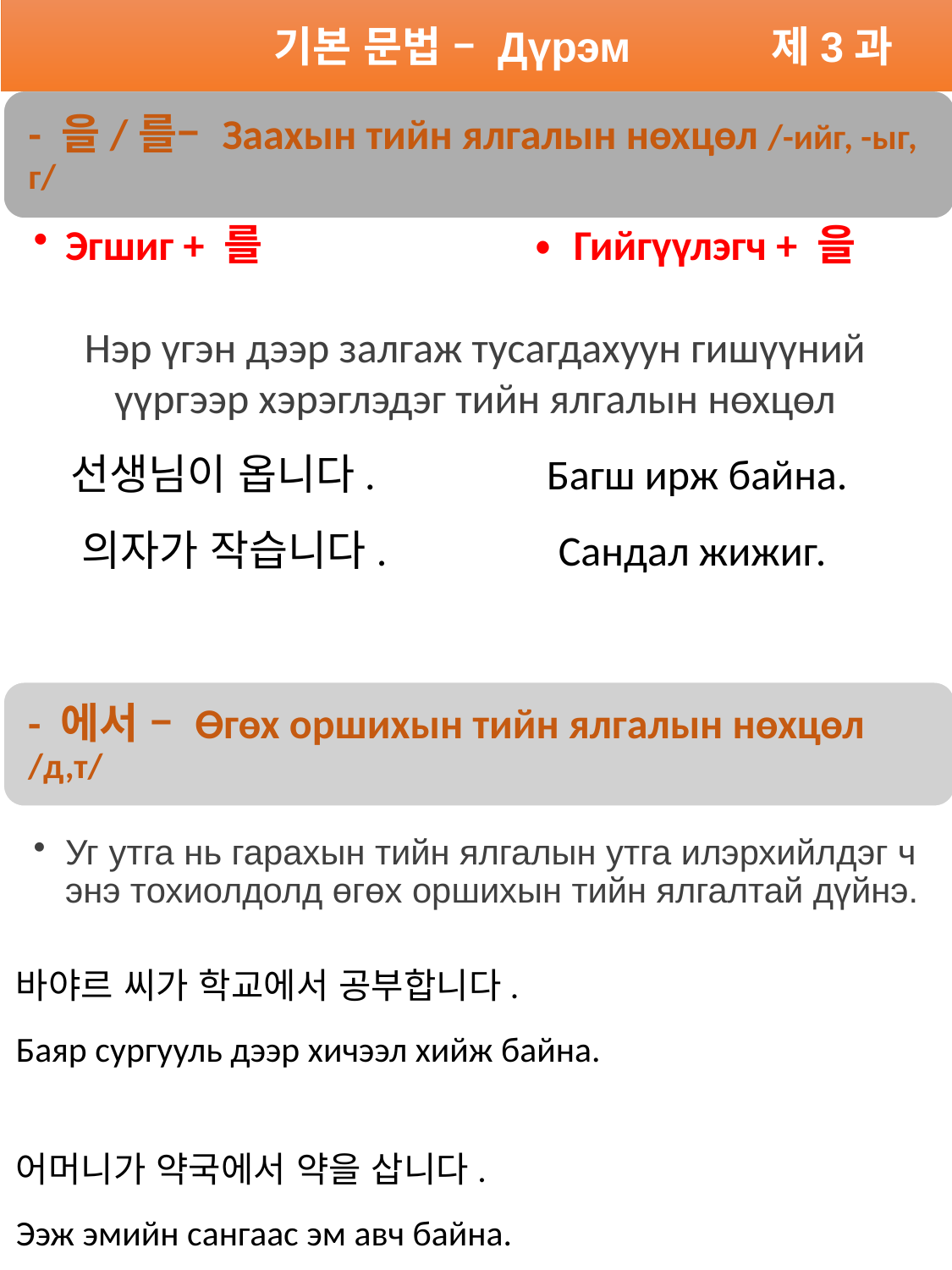

기본 문법 – Дүрэм           제3과
- 을/를– Заахын тийн ялгалын нөхцөл /-ийг, -ыг, г/
Эгшиг + 를                       • Гийгүүлэгч + 을
- 에서 – Өгөх оршихын тийн ялгалын нөхцөл /д,т/
Уг утга нь гарахын тийн ялгалын утга илэрхийлдэг ч энэ тохиолдолд өгөх оршихын тийн ялгалтай дүйнэ.
Нэр үгэн дээр залгаж тусагдахуун гишүүний үүргээр хэрэглэдэг тийн ялгалын нөхцөл
     선생님이 옵니다.                  Багш ирж байна.
     의자가 작습니다.                  Сандал жижиг.
바야르 씨가 학교에서 공부합니다.
Баяр сургууль дээр хичээл хийж байна.

어머니가 약국에서 약을 삽니다.
Ээж эмийн сангаас эм авч байна.